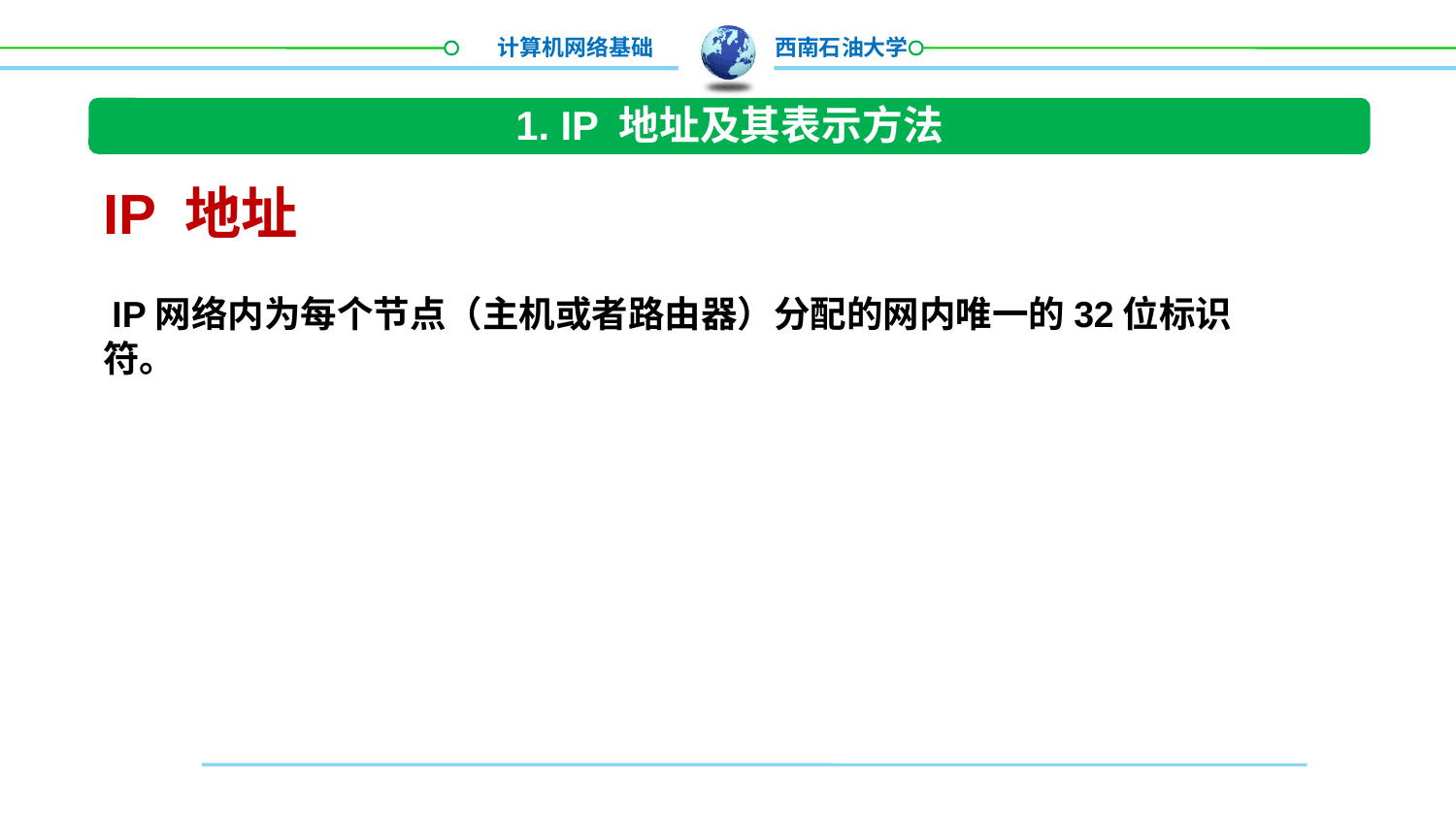

1. IP 地址及其表示方法

IP 地址

 IP网络内为每个节点（主机或者路由器）分配的网内唯一的32位标识符。